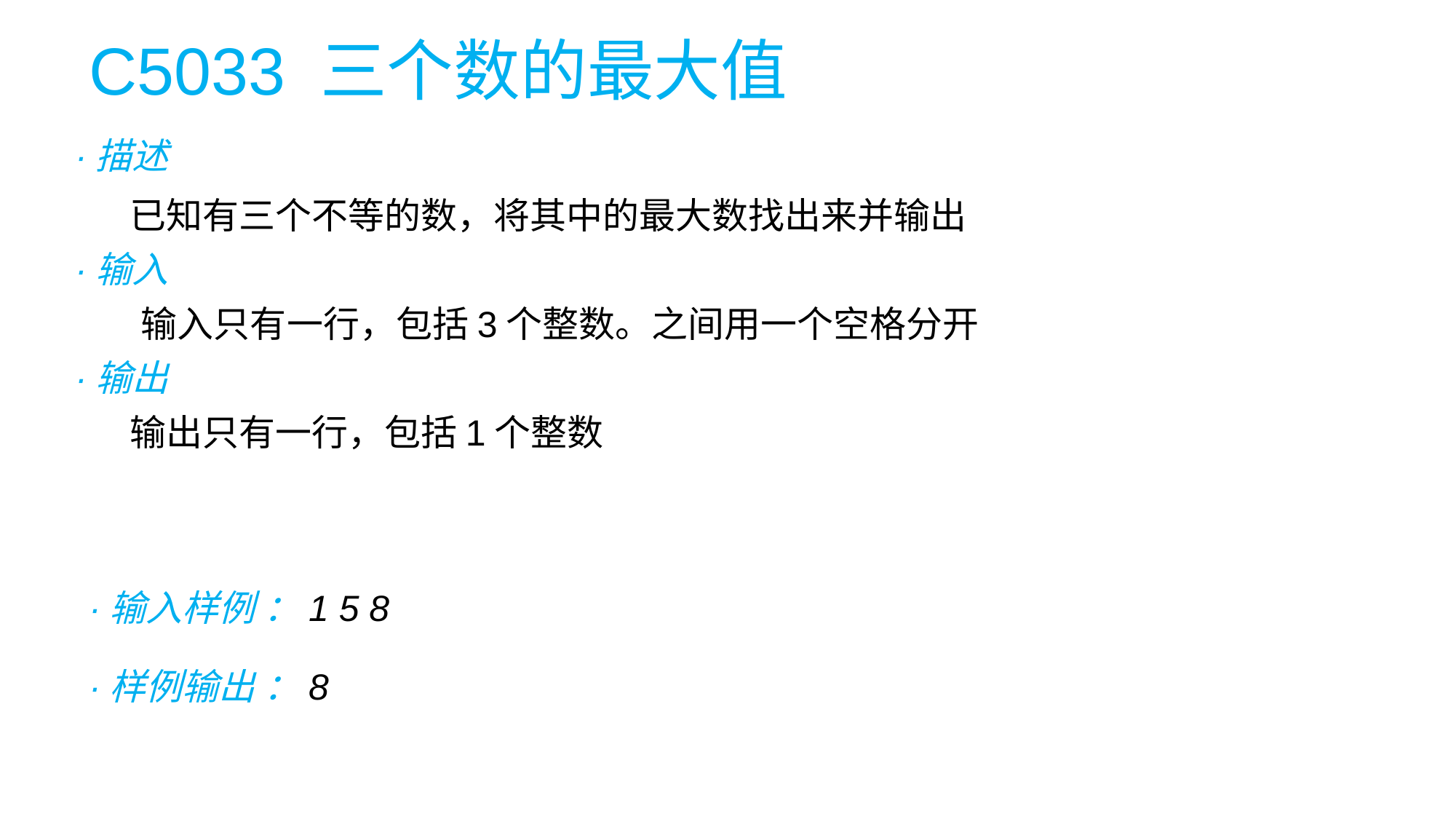

# C5033 三个数的最大值
·描述
已知有三个不等的数，将其中的最大数找出来并输出
·输入
       输入只有一行，包括3个整数。之间用一个空格分开
·输出
输出只有一行，包括1个整数
·输入样例 ：1 5 8
·样例输出 ：8